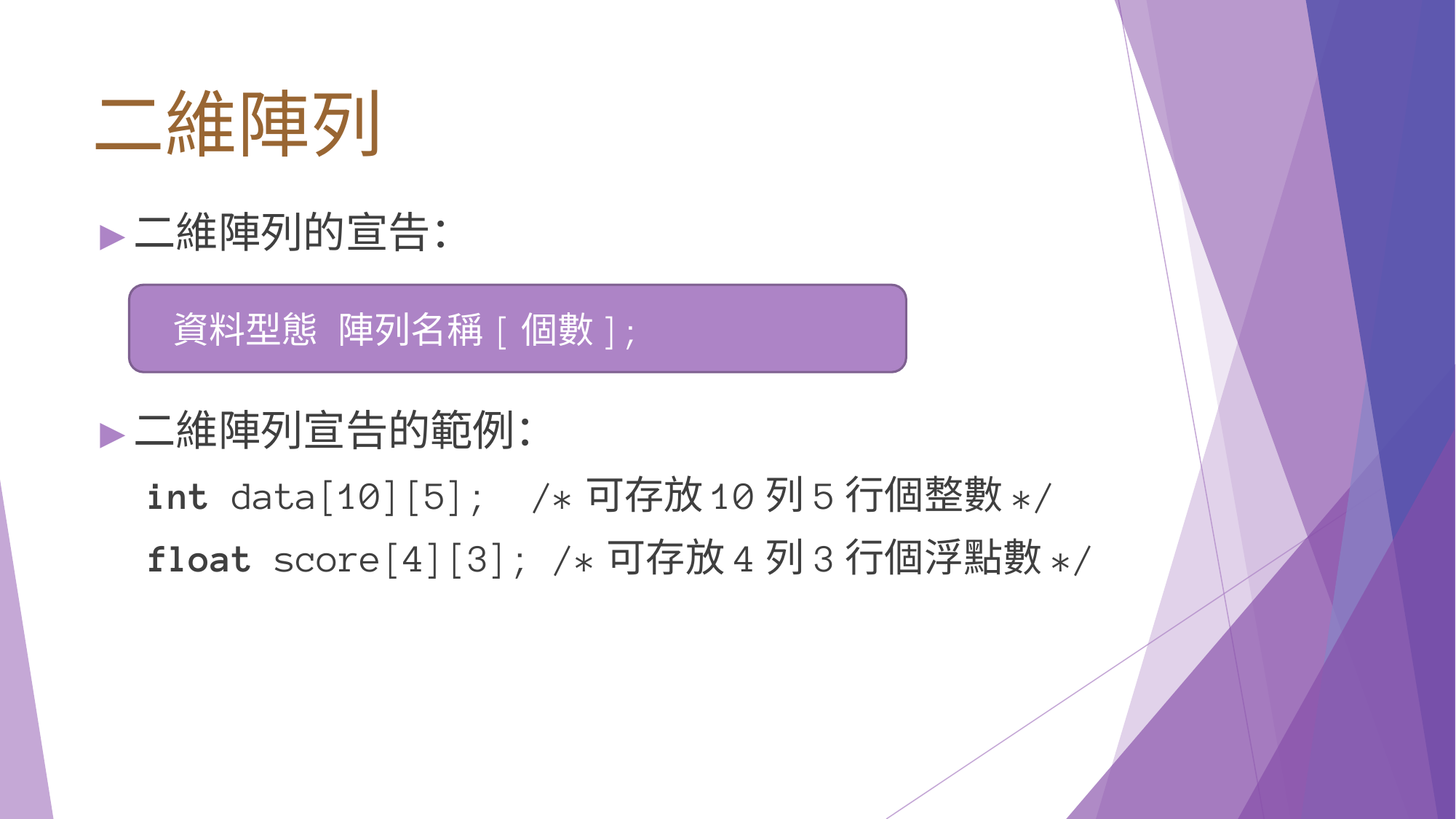

# ⼆維陣列
⼆維陣列的宣告：

二維陣列宣告的範例：
int data[10][5];  /*可存放10列5行個整數*/
float score[4][3]; /*可存放4列3行個浮點數*/
 資料型態 陣列名稱[個數];